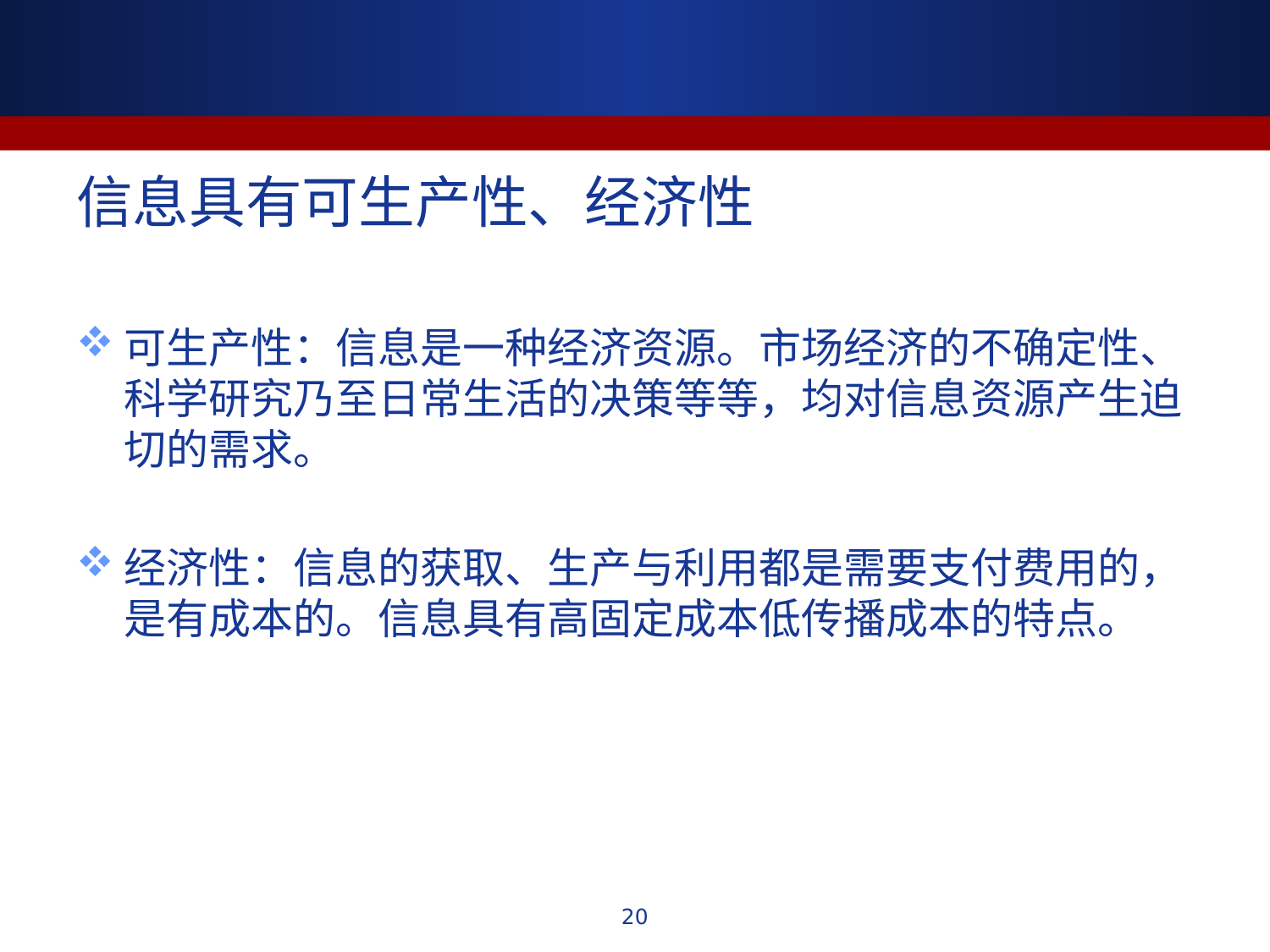

#
信息具有可生产性、经济性

可生产性：信息是一种经济资源。市场经济的不确定性、科学研究乃至日常生活的决策等等，均对信息资源产生迫切的需求。

经济性：信息的获取、生产与利用都是需要支付费用的，是有成本的。信息具有高固定成本低传播成本的特点。
20